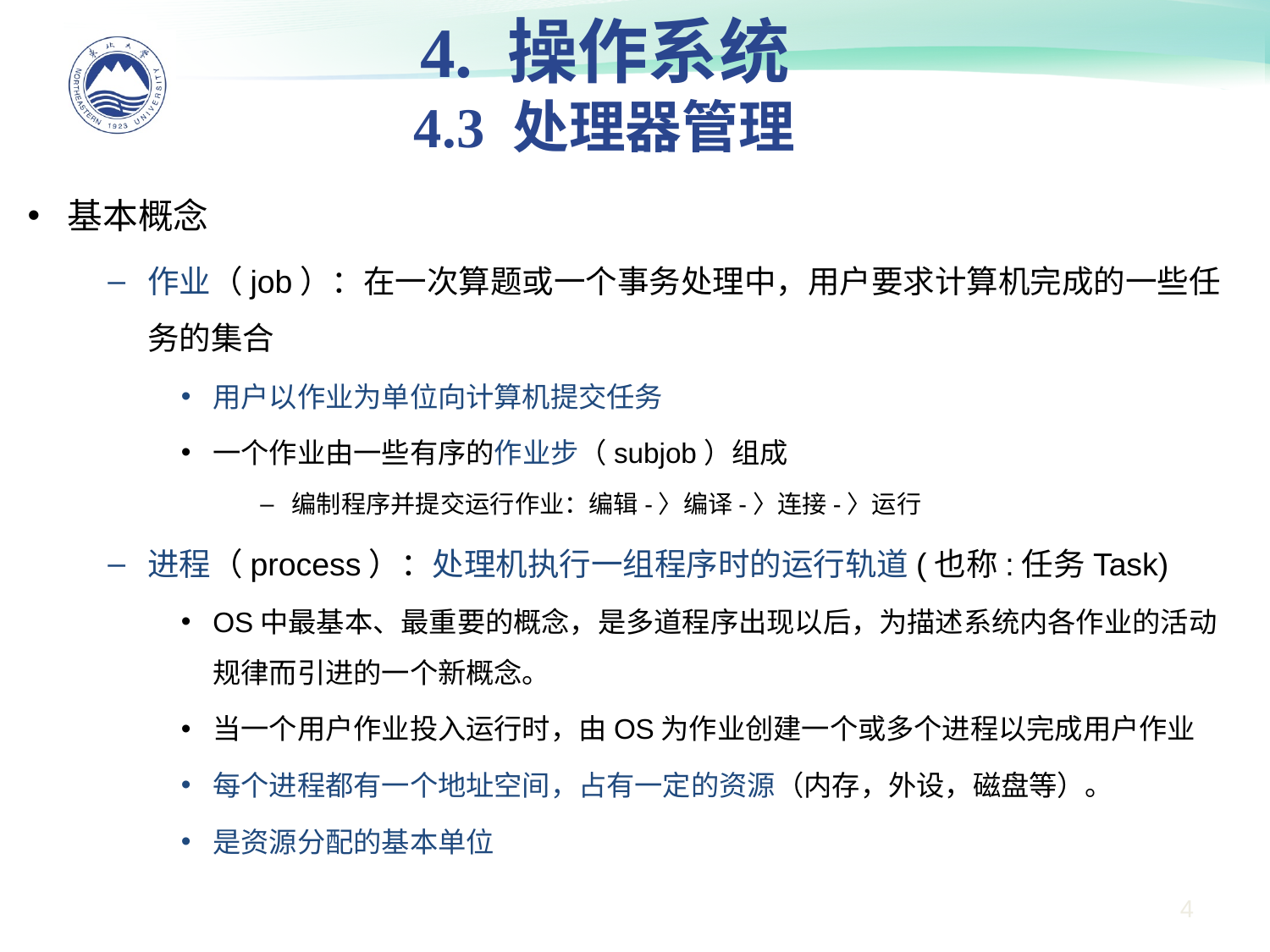

4. 操作系统
4.3 处理器管理
基本概念
作业（job）：在一次算题或一个事务处理中，用户要求计算机完成的一些任务的集合
用户以作业为单位向计算机提交任务
一个作业由一些有序的作业步（subjob）组成
编制程序并提交运行作业：编辑-〉编译-〉连接-〉运行
进程（process）：处理机执行一组程序时的运行轨道(也称:任务Task)
OS中最基本、最重要的概念，是多道程序出现以后，为描述系统内各作业的活动规律而引进的一个新概念。
当一个用户作业投入运行时，由OS为作业创建一个或多个进程以完成用户作业
每个进程都有一个地址空间，占有一定的资源（内存，外设，磁盘等）。
是资源分配的基本单位
4